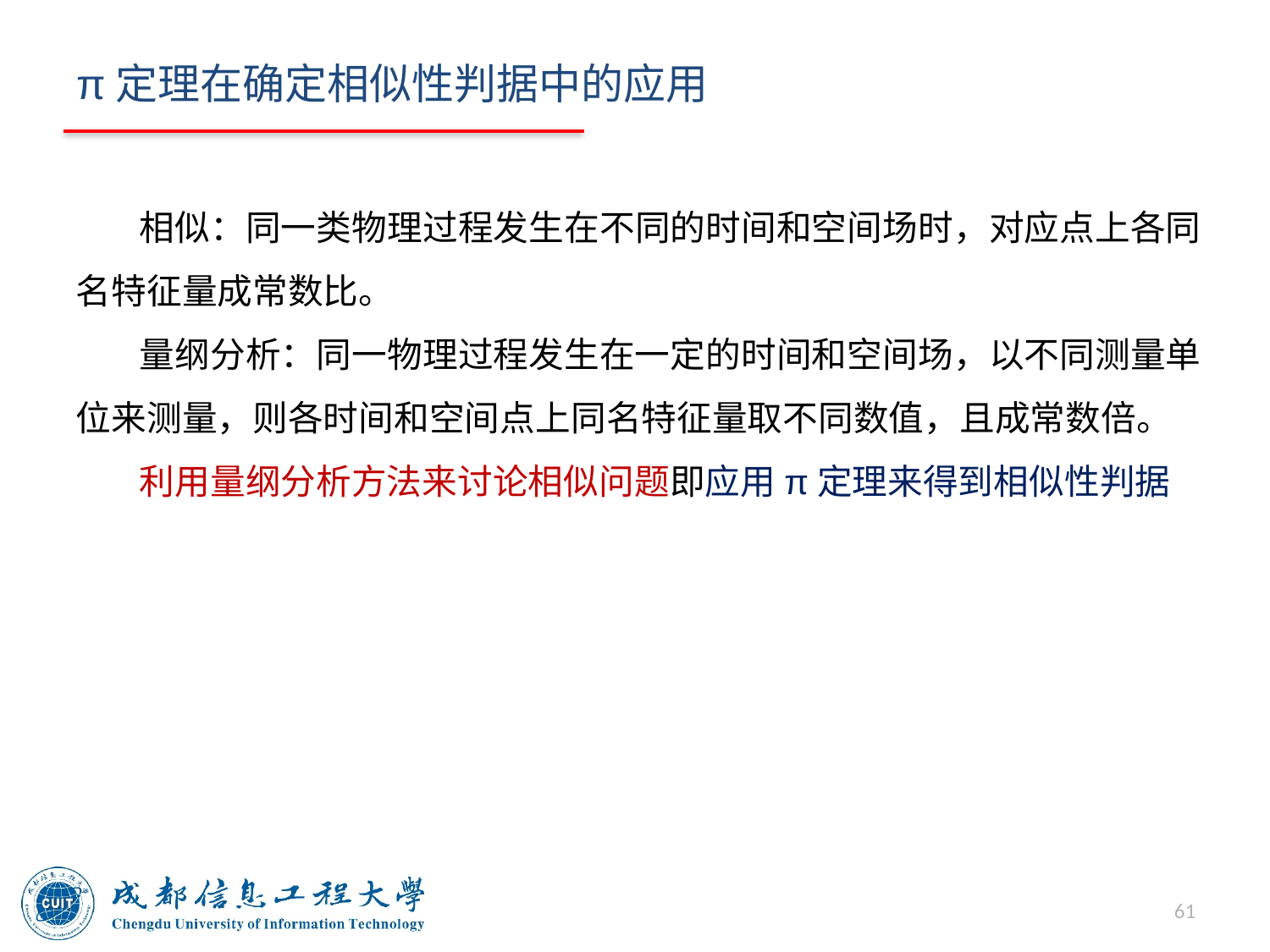

# π定理在确定相似性判据中的应用
相似：同一类物理过程发生在不同的时间和空间场时，对应点上各同名特征量成常数比。
量纲分析：同一物理过程发生在一定的时间和空间场，以不同测量单位来测量，则各时间和空间点上同名特征量取不同数值，且成常数倍。
利用量纲分析方法来讨论相似问题即应用π定理来得到相似性判据
61